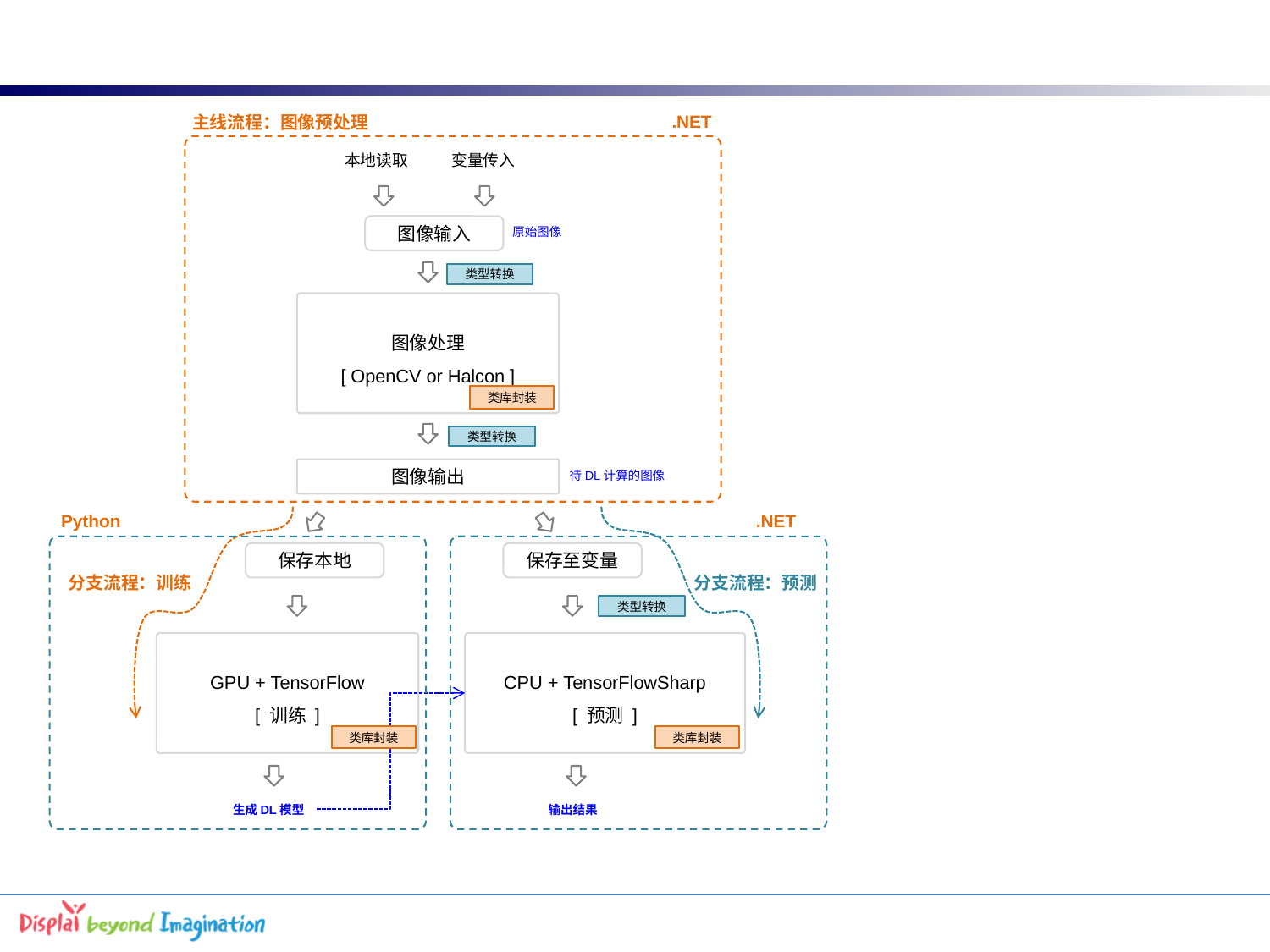

.NET
主线流程：图像预处理

本地读取
变量传入

图像输入
原始图像

类型转换
图像处理
[ OpenCV or Halcon ]
类库封装

类型转换
图像输出
待DL计算的图像
Python
.NET

保存本地
保存至变量
分支流程：训练
分支流程：预测

类型转换
GPU + TensorFlow
[ 训练 ]
CPU + TensorFlowSharp
[ 预测 ]
类库封装
类库封装

生成DL模型
输出结果